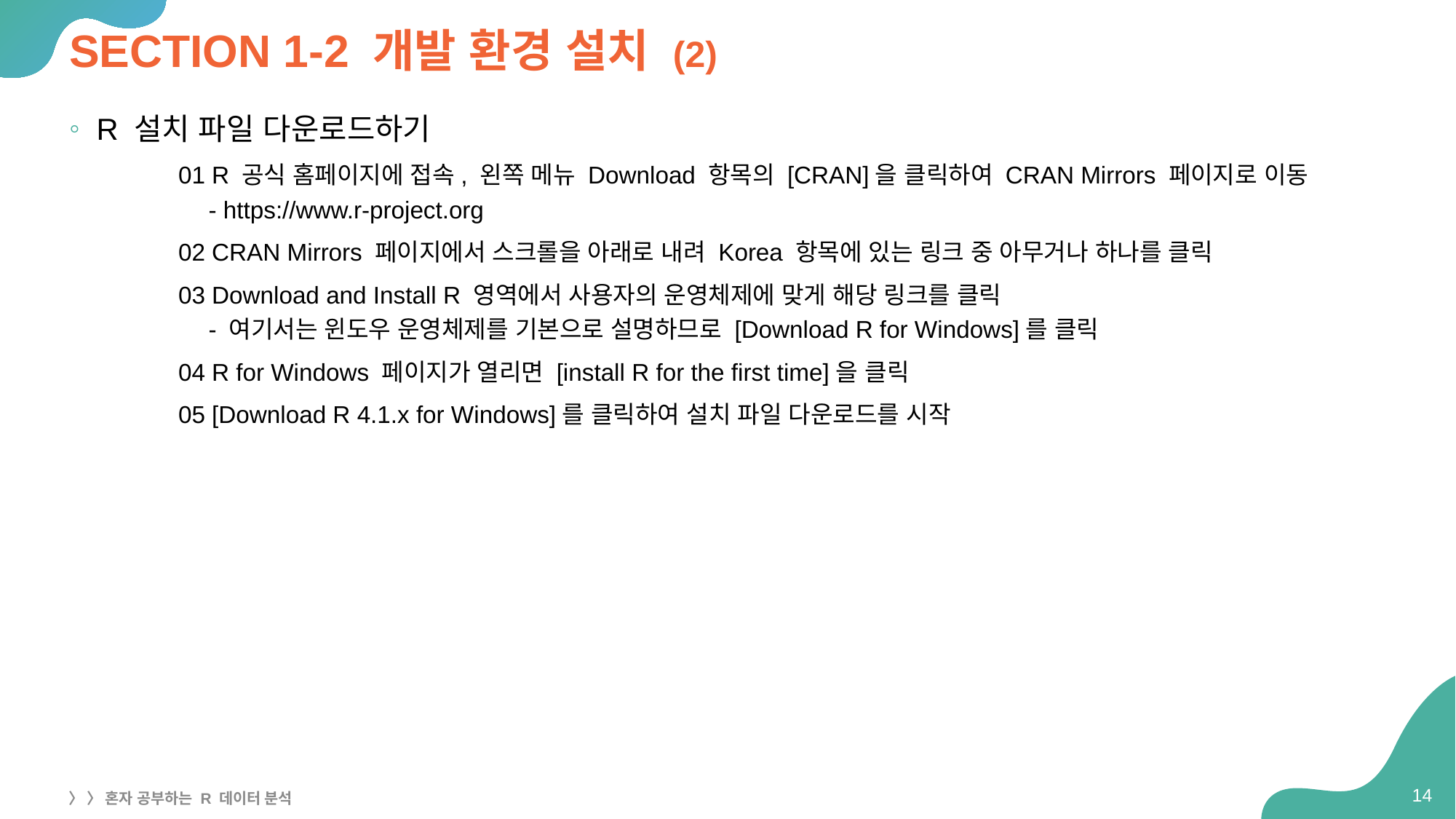

# SECTION 1-2 개발 환경 설치 (2)
R 설치 파일 다운로드하기
01 R 공식 홈페이지에 접속, 왼쪽 메뉴 Download 항목의 [CRAN]을 클릭하여 CRAN Mirrors 페이지로 이동
- https://www.r-project.org
02 CRAN Mirrors 페이지에서 스크롤을 아래로 내려 Korea 항목에 있는 링크 중 아무거나 하나를 클릭
03 Download and Install R 영역에서 사용자의 운영체제에 맞게 해당 링크를 클릭
- 여기서는 윈도우 운영체제를 기본으로 설명하므로 [Download R for Windows]를 클릭
04 R for Windows 페이지가 열리면 [install R for the first time]을 클릭
05 [Download R 4.1.x for Windows]를 클릭하여 설치 파일 다운로드를 시작
14
〉 〉 혼자 공부하는 R 데이터 분석